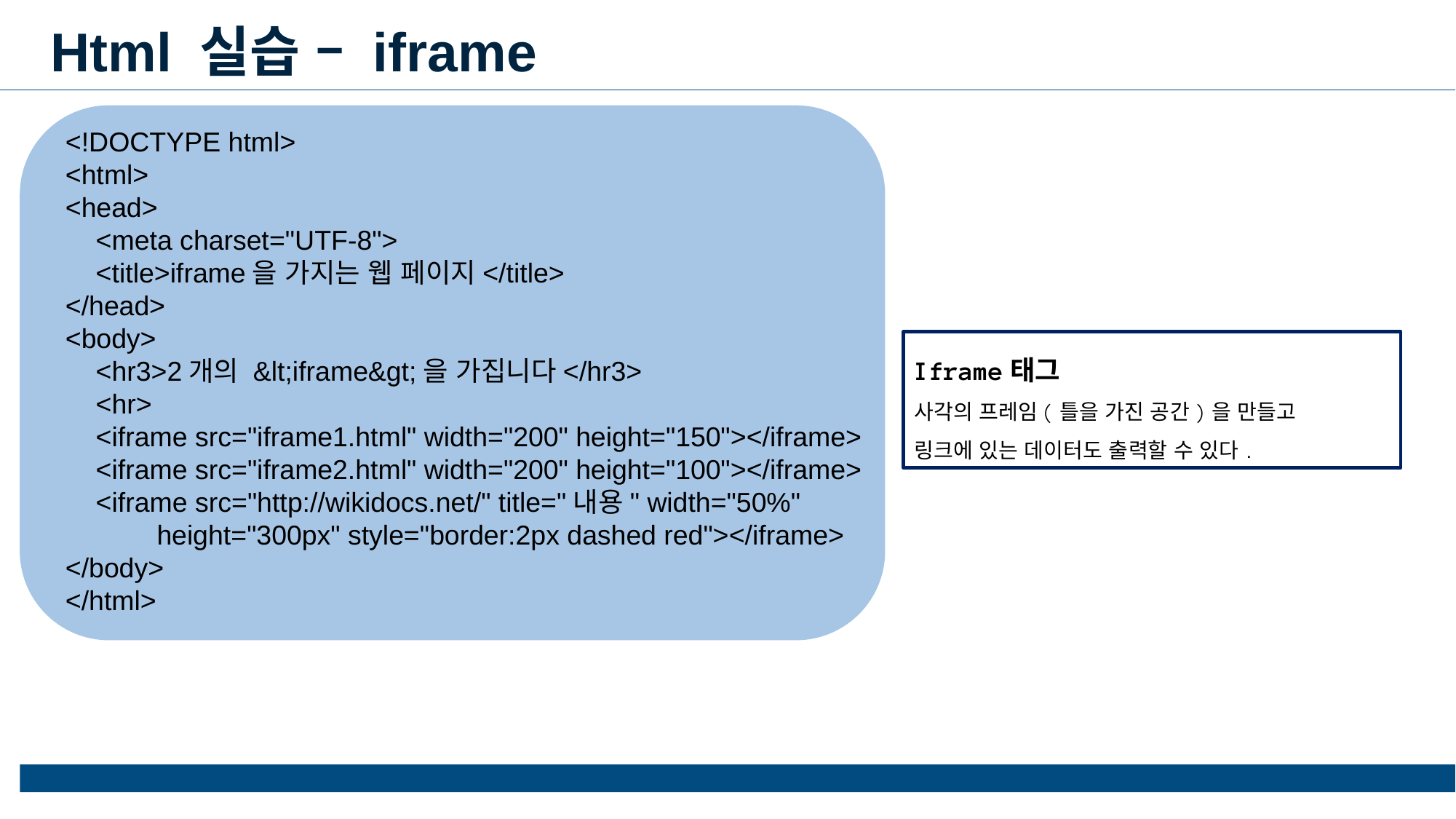

Html 실습 – iframe

<!DOCTYPE html>
<html>
<head>
    <meta charset="UTF-8">
    <title>iframe을 가지는 웹 페이지</title>
</head>
<body>
    <hr3>2개의 &lt;iframe&gt;을 가집니다</hr3>
    <hr>
    <iframe src="iframe1.html" width="200" height="150"></iframe>
    <iframe src="iframe2.html" width="200" height="100"></iframe>
    <iframe src="http://wikidocs.net/" title="내용" width="50%"
            height="300px" style="border:2px dashed red"></iframe>
</body>
</html>
Iframe태그
사각의 프레임(틀을 가진 공간)을 만들고
링크에 있는 데이터도 출력할 수 있다.